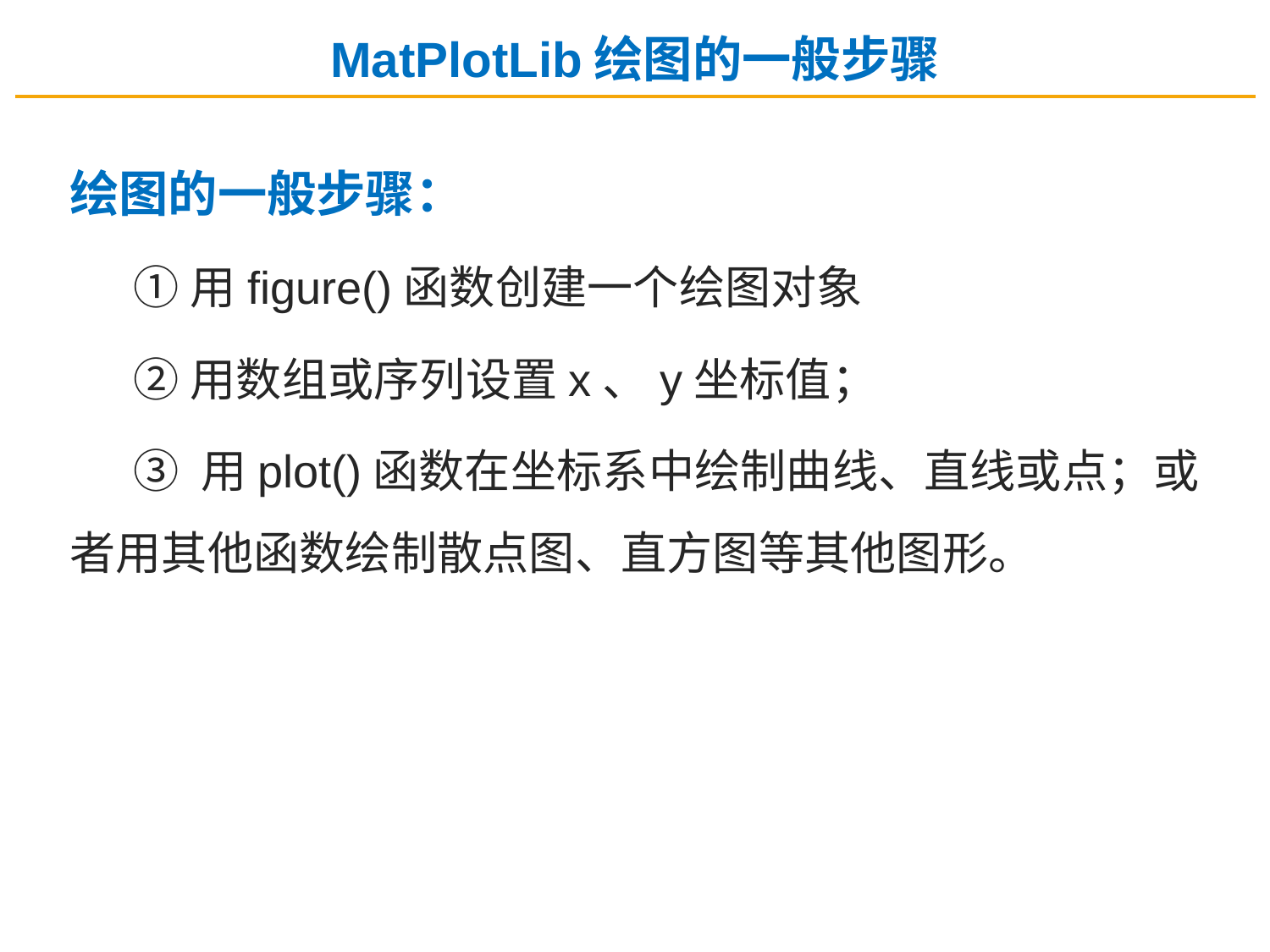

MatPlotLib绘图的一般步骤
绘图的一般步骤：
①用figure()函数创建一个绘图对象
②用数组或序列设置x、y坐标值；
③ 用plot()函数在坐标系中绘制曲线、直线或点；或者用其他函数绘制散点图、直方图等其他图形。